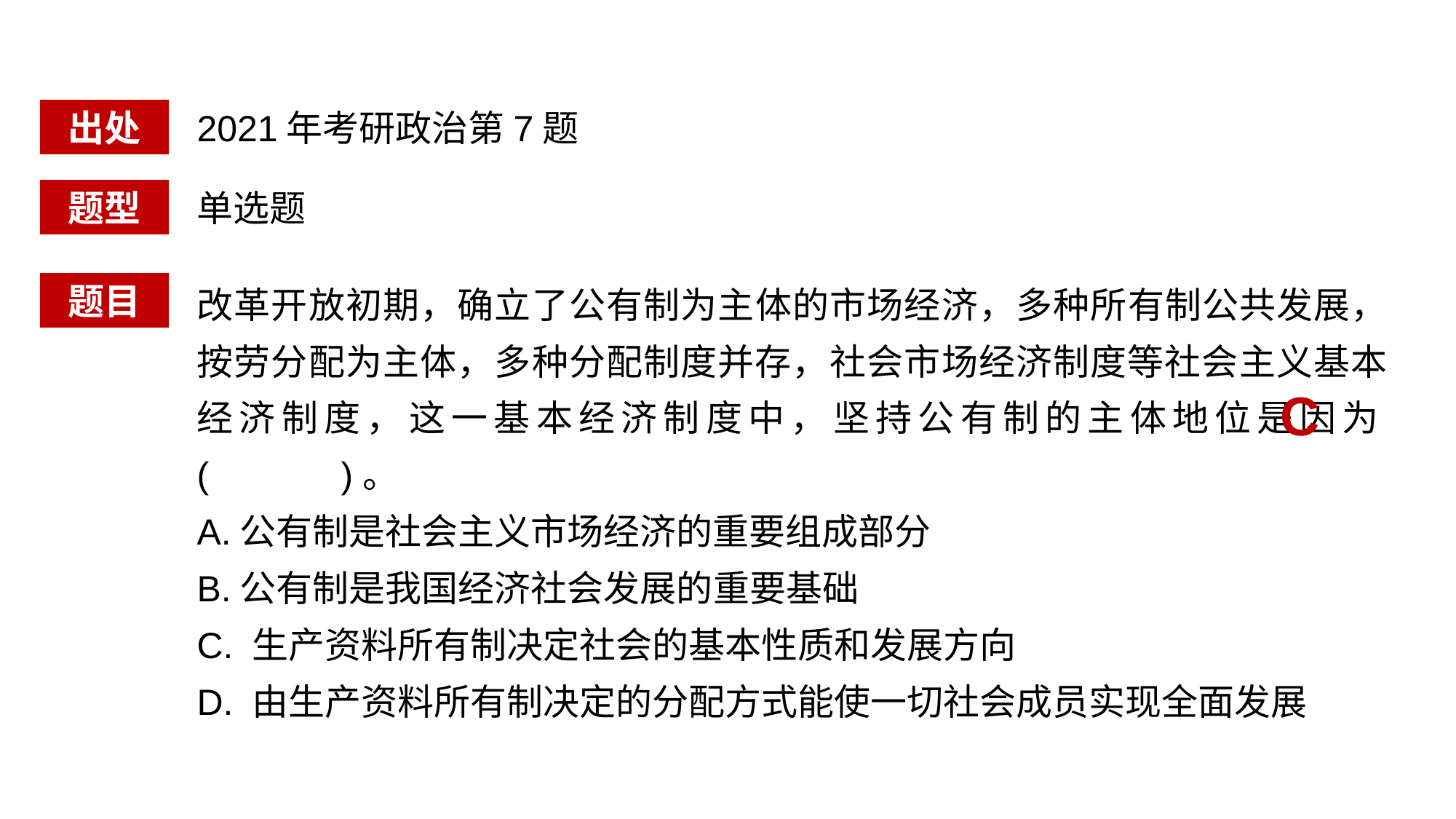

出处
2021年考研政治第7题
题型
单选题
改革开放初期，确立了公有制为主体的市场经济，多种所有制公共发展，按劳分配为主体，多种分配制度并存，社会市场经济制度等社会主义基本经济制度，这一基本经济制度中，坚持公有制的主体地位是因为(             )。
A.公有制是社会主义市场经济的重要组成部分
B.公有制是我国经济社会发展的重要基础
C. 生产资料所有制决定社会的基本性质和发展方向
D. 由生产资料所有制决定的分配方式能使一切社会成员实现全面发展
题目
C